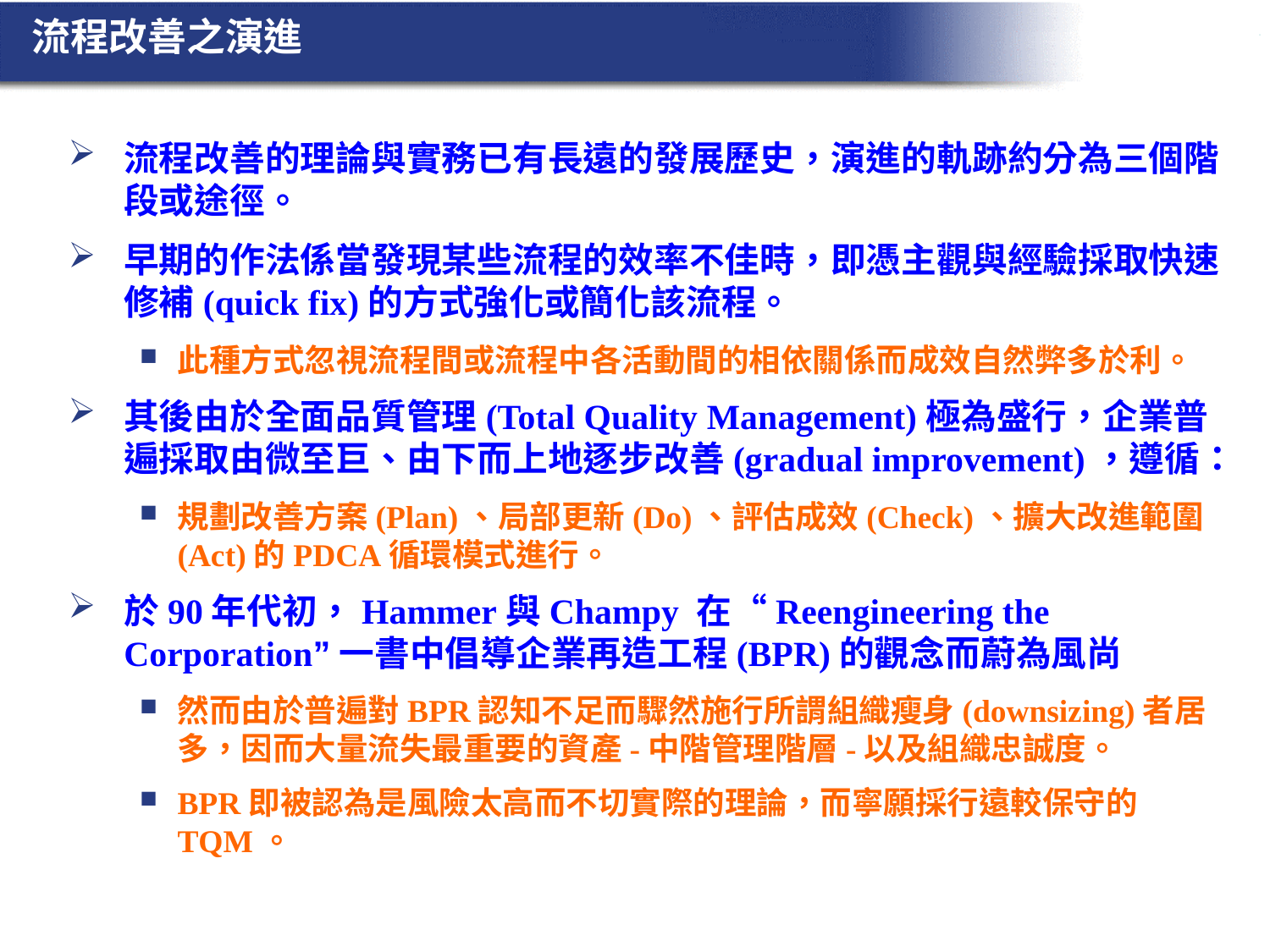

# 流程改善之演進
流程改善的理論與實務已有長遠的發展歷史，演進的軌跡約分為三個階段或途徑。
早期的作法係當發現某些流程的效率不佳時，即憑主觀與經驗採取快速修補(quick fix)的方式強化或簡化該流程。
此種方式忽視流程間或流程中各活動間的相依關係而成效自然弊多於利。
其後由於全面品質管理(Total Quality Management)極為盛行，企業普遍採取由微至巨、由下而上地逐步改善(gradual improvement)，遵循：
規劃改善方案(Plan)、局部更新(Do)、評估成效(Check)、擴大改進範圍(Act)的PDCA循環模式進行。
於90年代初，Hammer與Champy 在“Reengineering the Corporation”一書中倡導企業再造工程(BPR)的觀念而蔚為風尚
然而由於普遍對BPR認知不足而驟然施行所謂組織瘦身(downsizing)者居多，因而大量流失最重要的資產-中階管理階層-以及組織忠誠度。
BPR即被認為是風險太高而不切實際的理論，而寧願採行遠較保守的TQM。